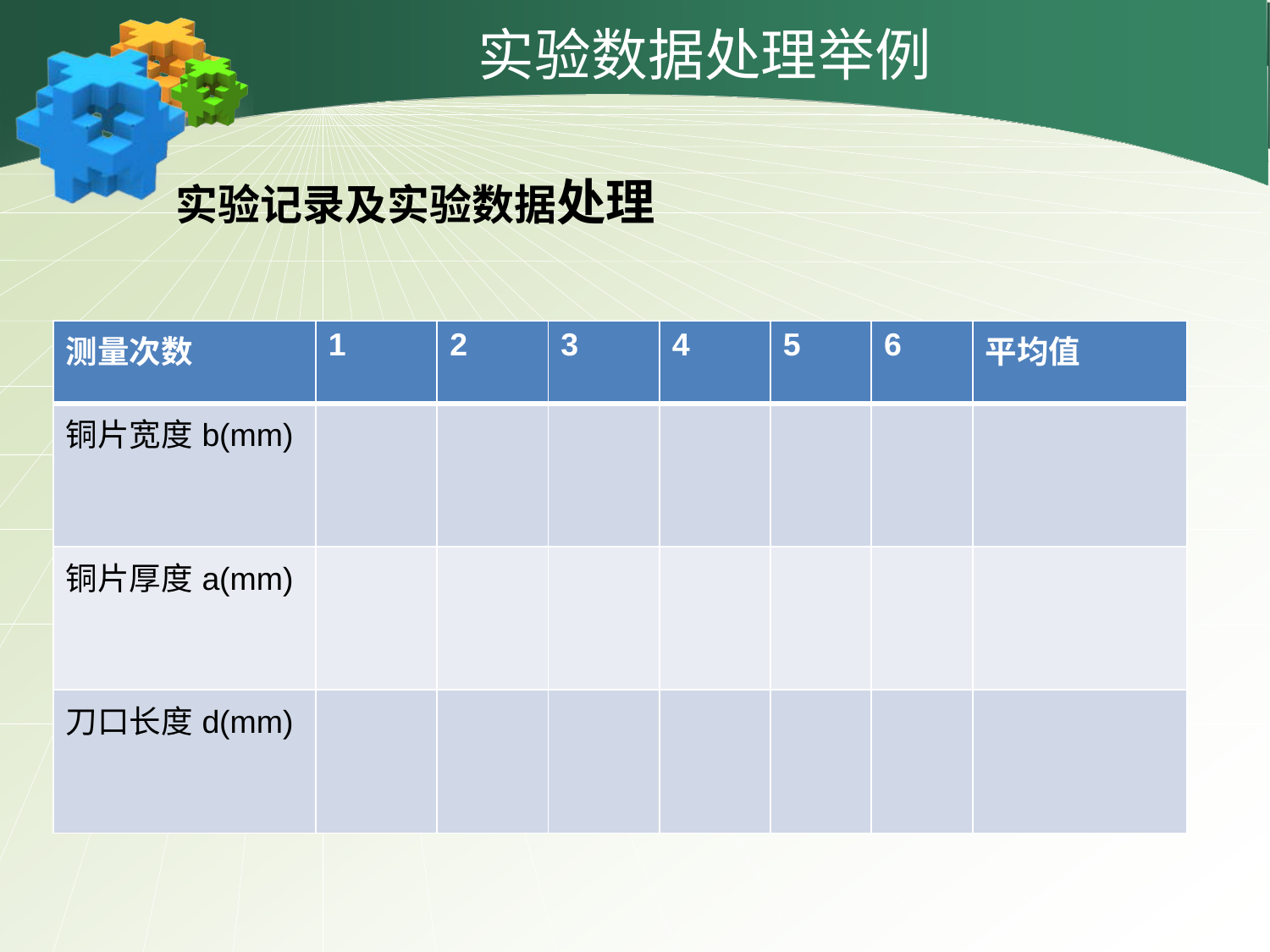

实验数据处理举例

实验记录及实验数据处理

| 测量次数 | 1 | 2 | 3 | 4 | 5 | 6 | 平均值 |
| --- | --- | --- | --- | --- | --- | --- | --- |
| 铜片宽度b(mm) |  |  |  |  |  |  |  |
| 铜片厚度a(mm) |  |  |  |  |  |  |  |
| 刀口长度d(mm) |  |  |  |  |  |  |  |